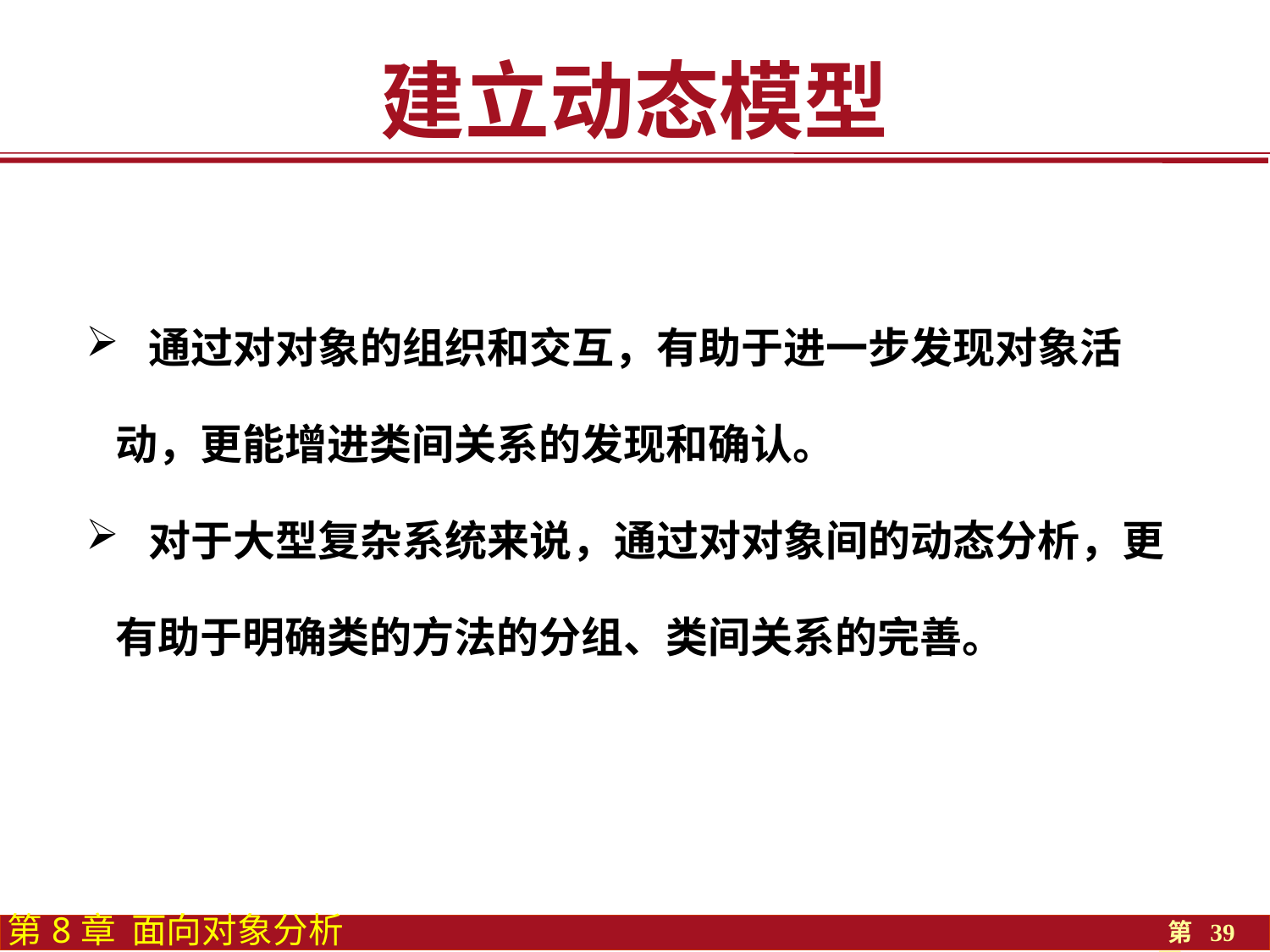

建立动态模型
  通过对对象的组织和交互，有助于进一步发现对象活动，更能增进类间关系的发现和确认。
  对于大型复杂系统来说，通过对对象间的动态分析，更有助于明确类的方法的分组、类间关系的完善。